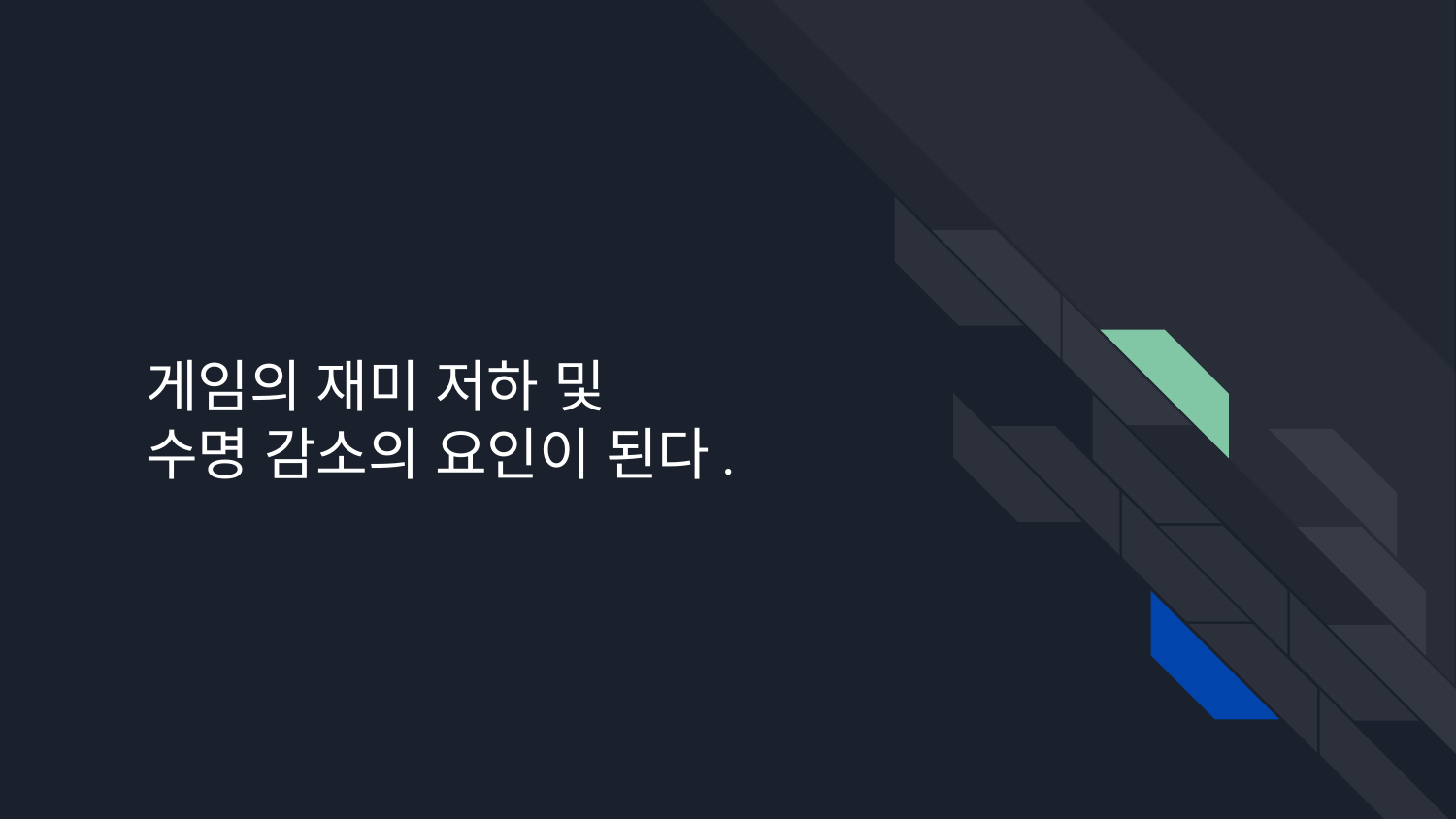

# 게임의 재미 저하 및
수명 감소의 요인이 된다.